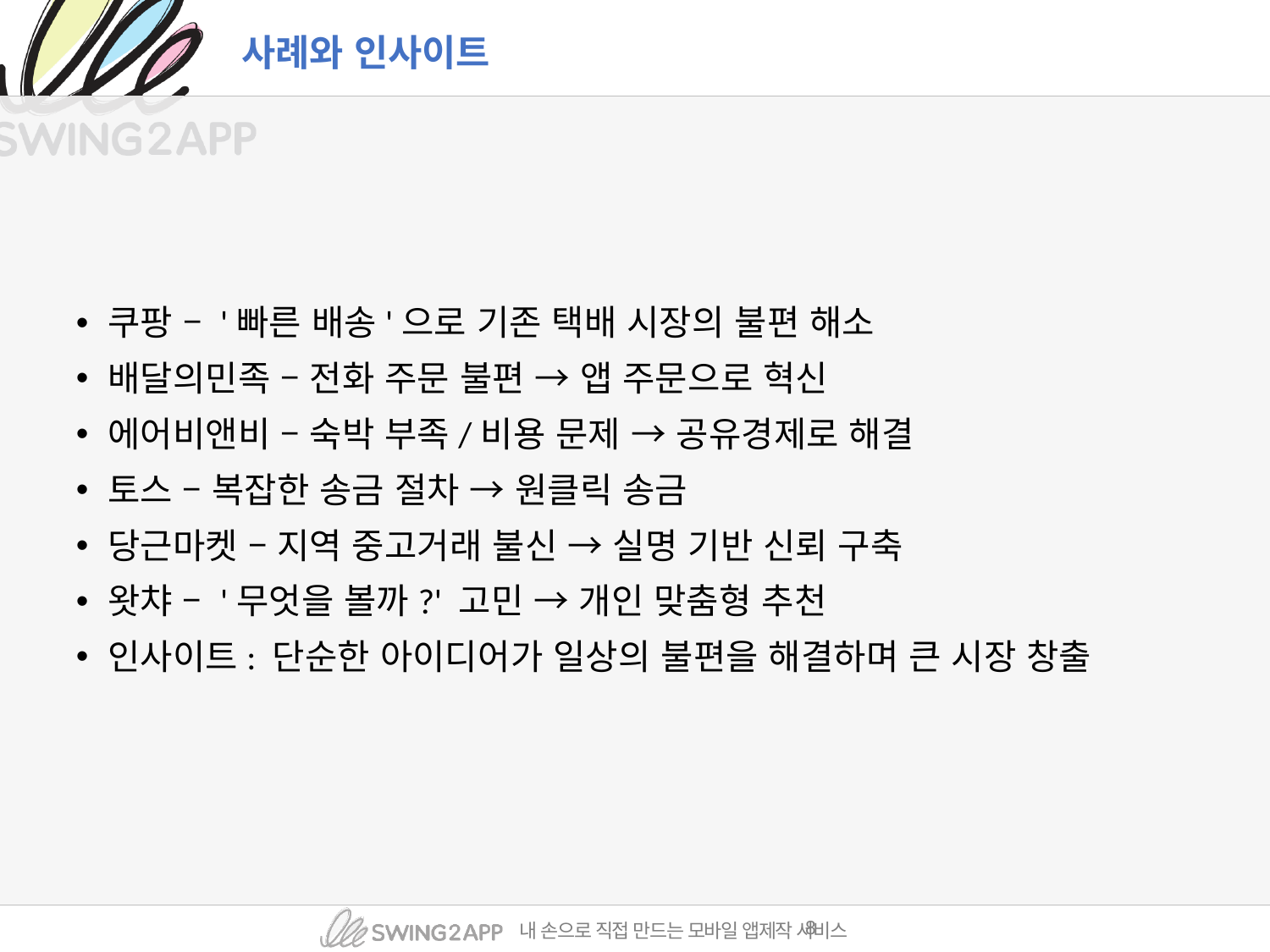

# 사례와 인사이트

쿠팡 – '빠른 배송'으로 기존 택배 시장의 불편 해소
배달의민족 – 전화 주문 불편 → 앱 주문으로 혁신
에어비앤비 – 숙박 부족/비용 문제 → 공유경제로 해결
토스 – 복잡한 송금 절차 → 원클릭 송금
당근마켓 – 지역 중고거래 불신 → 실명 기반 신뢰 구축
왓챠 – '무엇을 볼까?' 고민 → 개인 맞춤형 추천
인사이트: 단순한 아이디어가 일상의 불편을 해결하며 큰 시장 창출